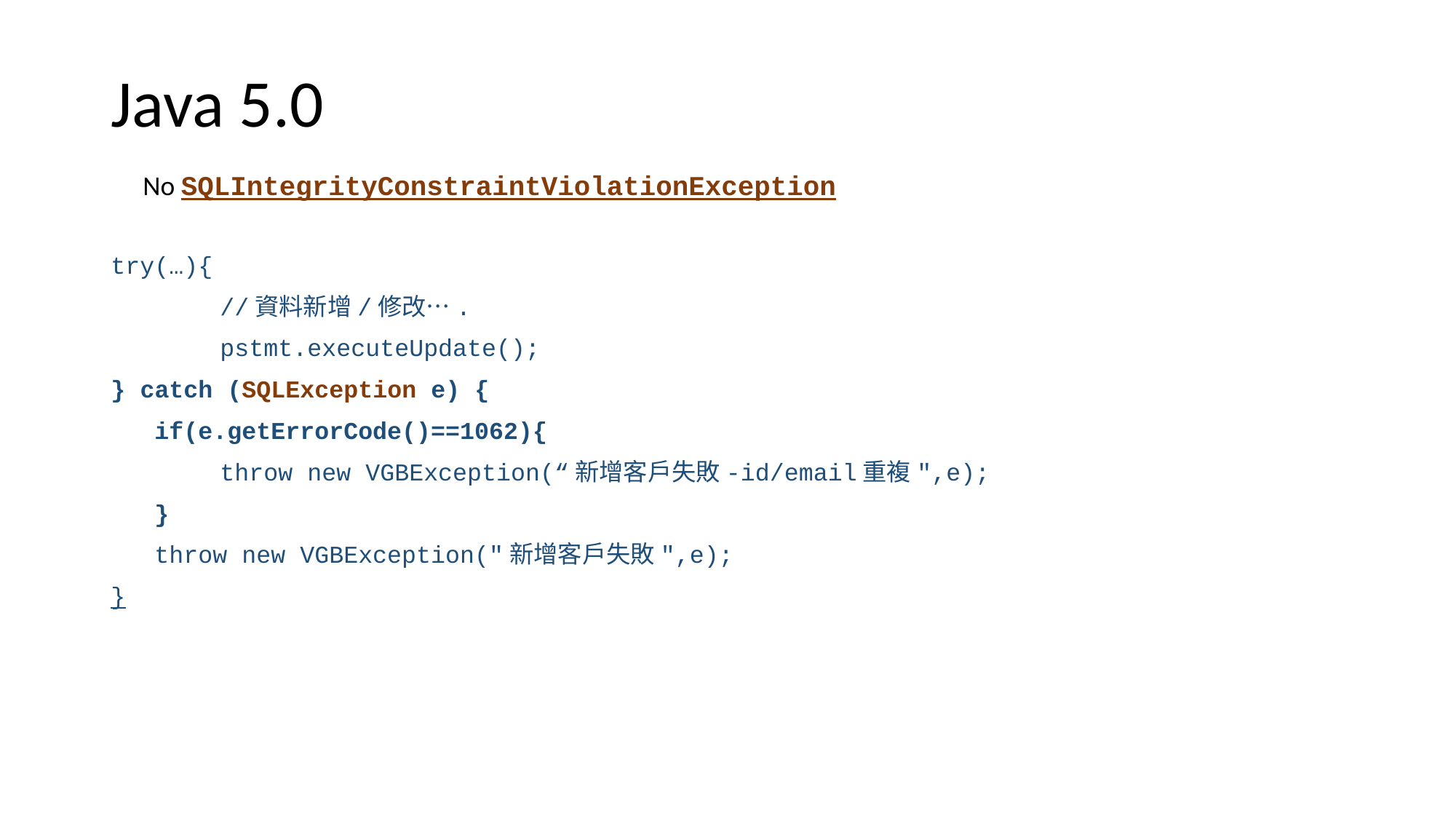

# Java 5.0
No SQLIntegrityConstraintViolationException
try(…){
	//資料新增/修改….
	pstmt.executeUpdate();
} catch (SQLException e) {
   if(e.getErrorCode()==1062){
	throw new VGBException(“新增客戶失敗-id/email重複",e);
   }
   throw new VGBException("新增客戶失敗",e);
}